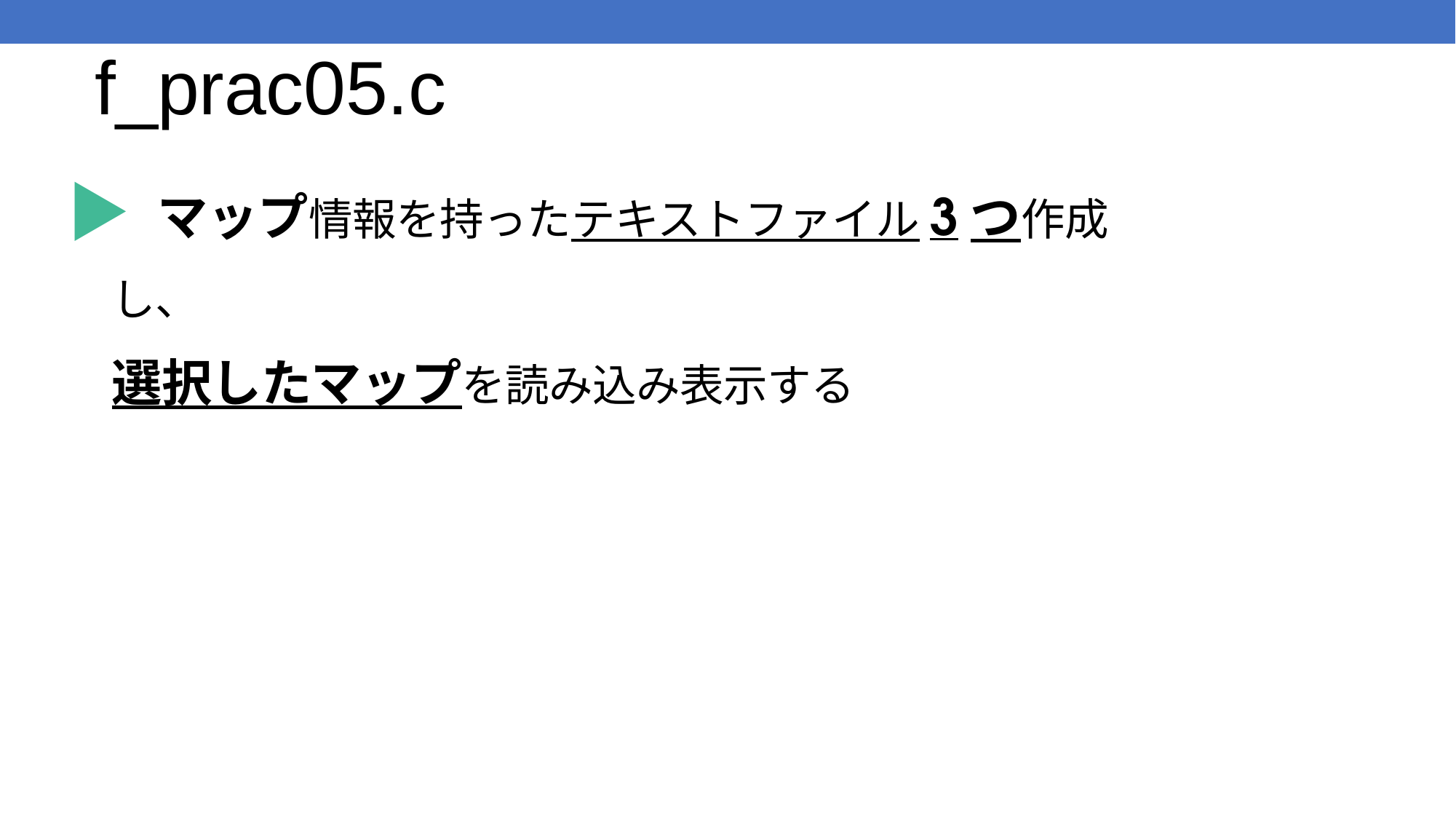

f_prac05.c
▶ マップ情報を持ったテキストファイル3つ作成し、
選択したマップを読み込み表示する